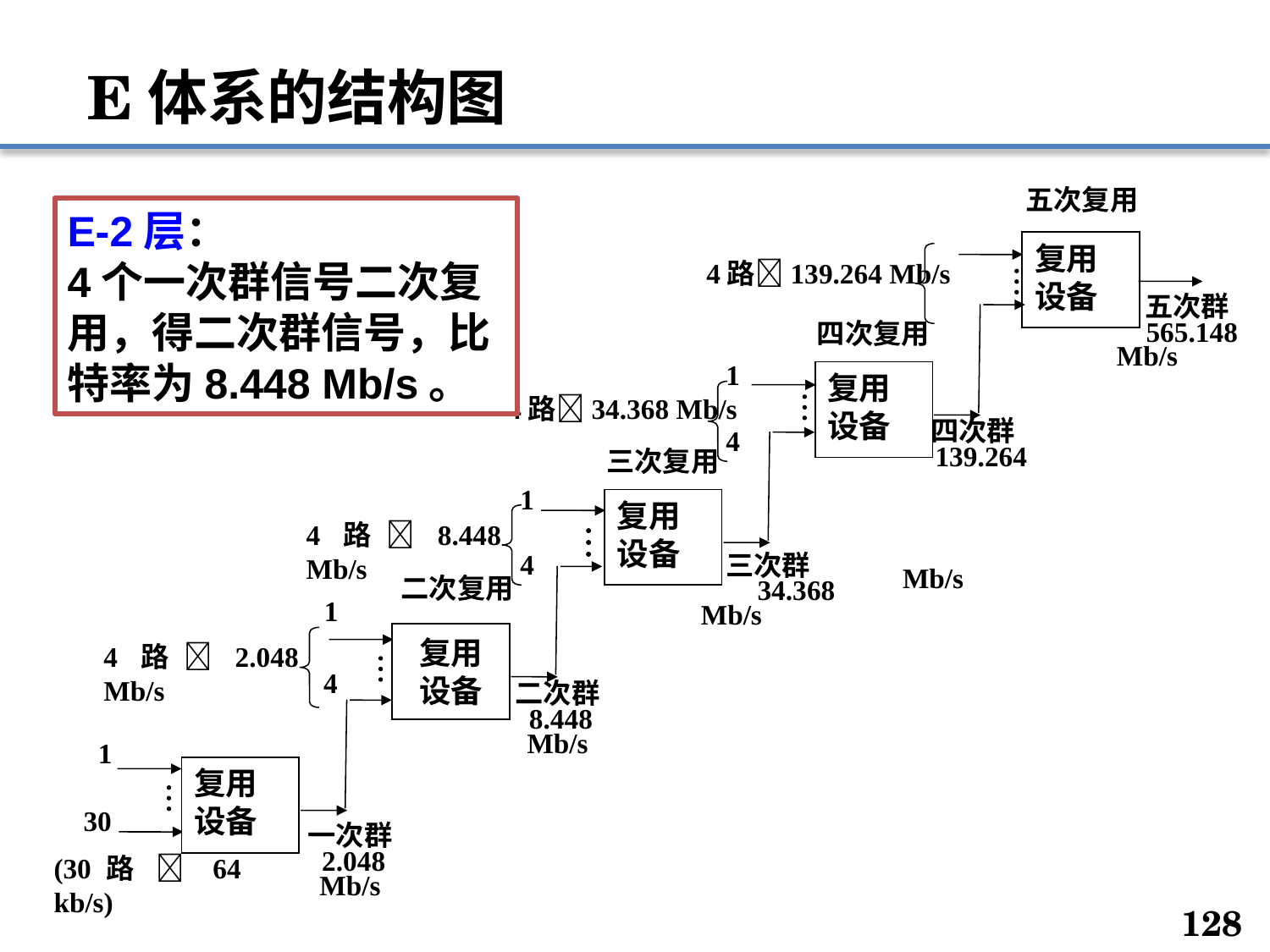

# E体系的结构图
五次复用
复用
设备
4路×139.264 Mb/s
…

五次群
   565.148   Mb/s

复用
设备
四次复用
1
4
…
4路×34.368 Mb/s
四次群
    139.264                                                                                    Mb/s

复用
设备
三次复用
1
4

4路×8.448 Mb/s

…
三次群
   34.368 Mb/s
二次复用

复用
设备
1

4路×2.048 Mb/s

…
4
二次群
 8.448 Mb/s

复用
设备
1

…
30

一次群
 2.048 Mb/s
(30路 × 64 kb/s)

E-2层：
4个一次群信号二次复用，得二次群信号，比特率为8.448 Mb/s。
128